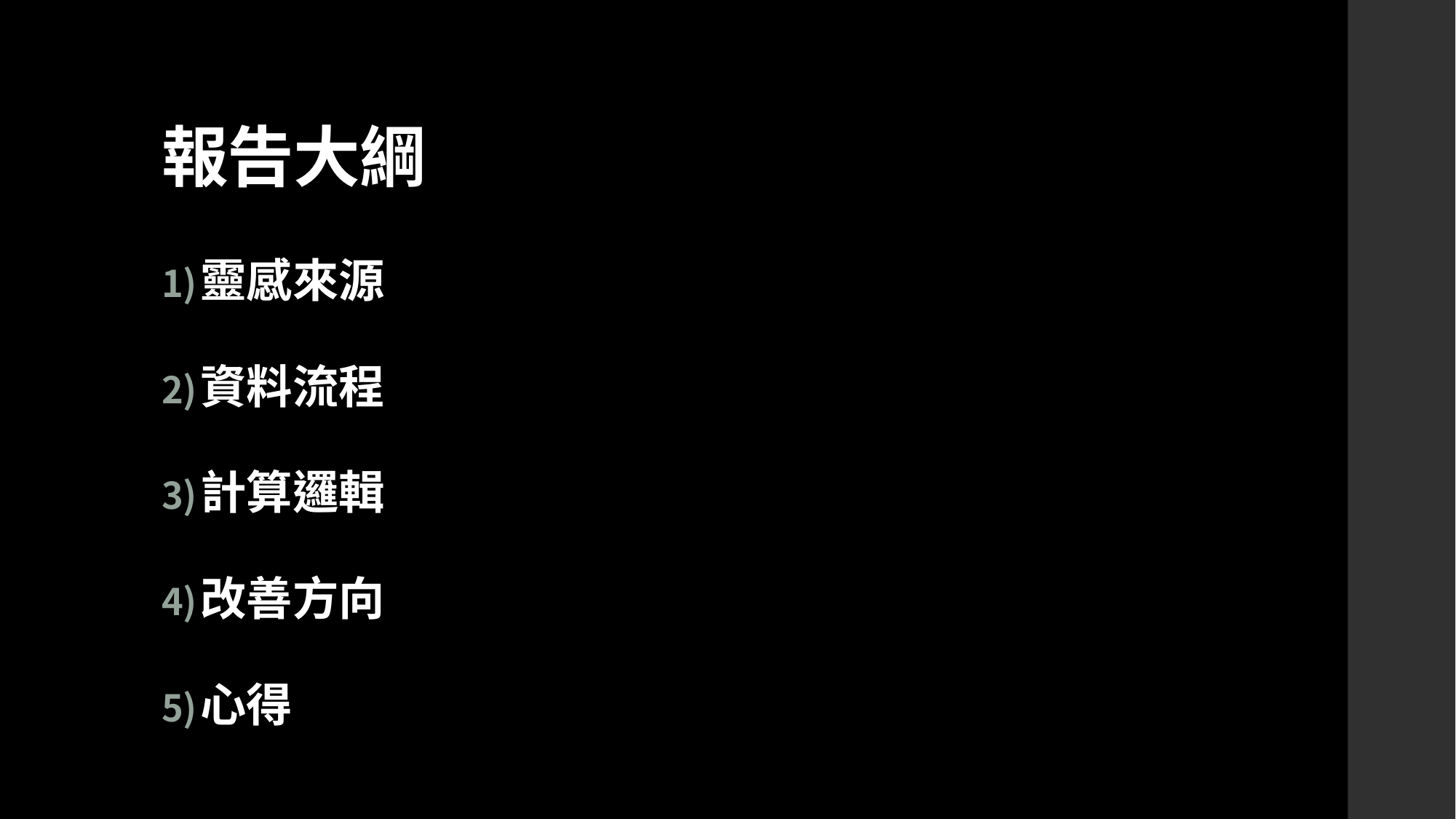

# 報告大綱
靈感來源
資料流程
計算邏輯
改善方向
心得